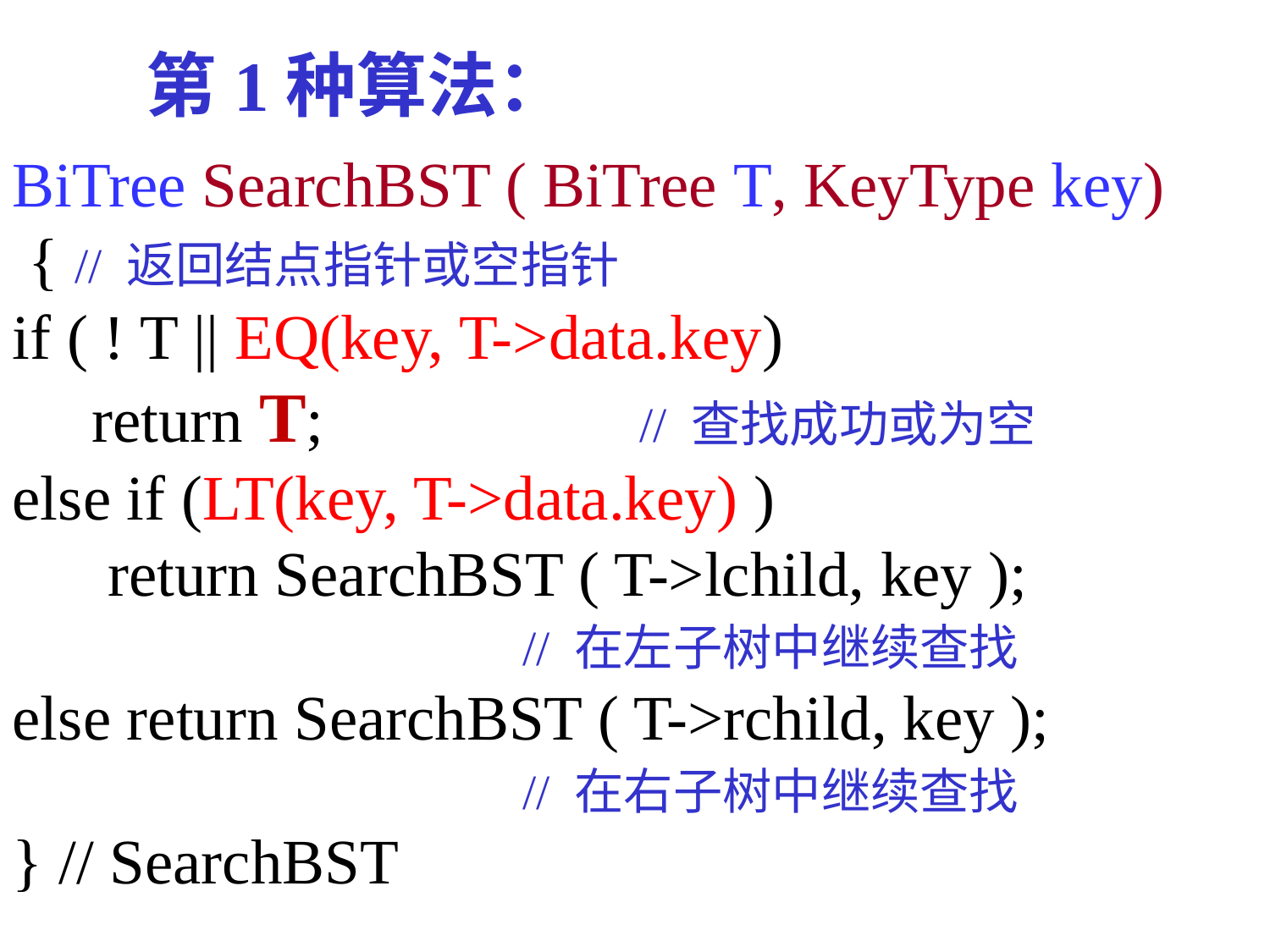

第1种算法：
BiTree SearchBST ( BiTree T, KeyType key)
 { // 返回结点指针或空指针
if ( ! T || EQ(key, T->data.key)
     return T;                    // 查找成功或为空
else if (LT(key, T->data.key) )
      return SearchBST ( T->lchild, key );
                                    // 在左子树中继续查找
else return SearchBST ( T->rchild, key );
                                    // 在右子树中继续查找
} // SearchBST